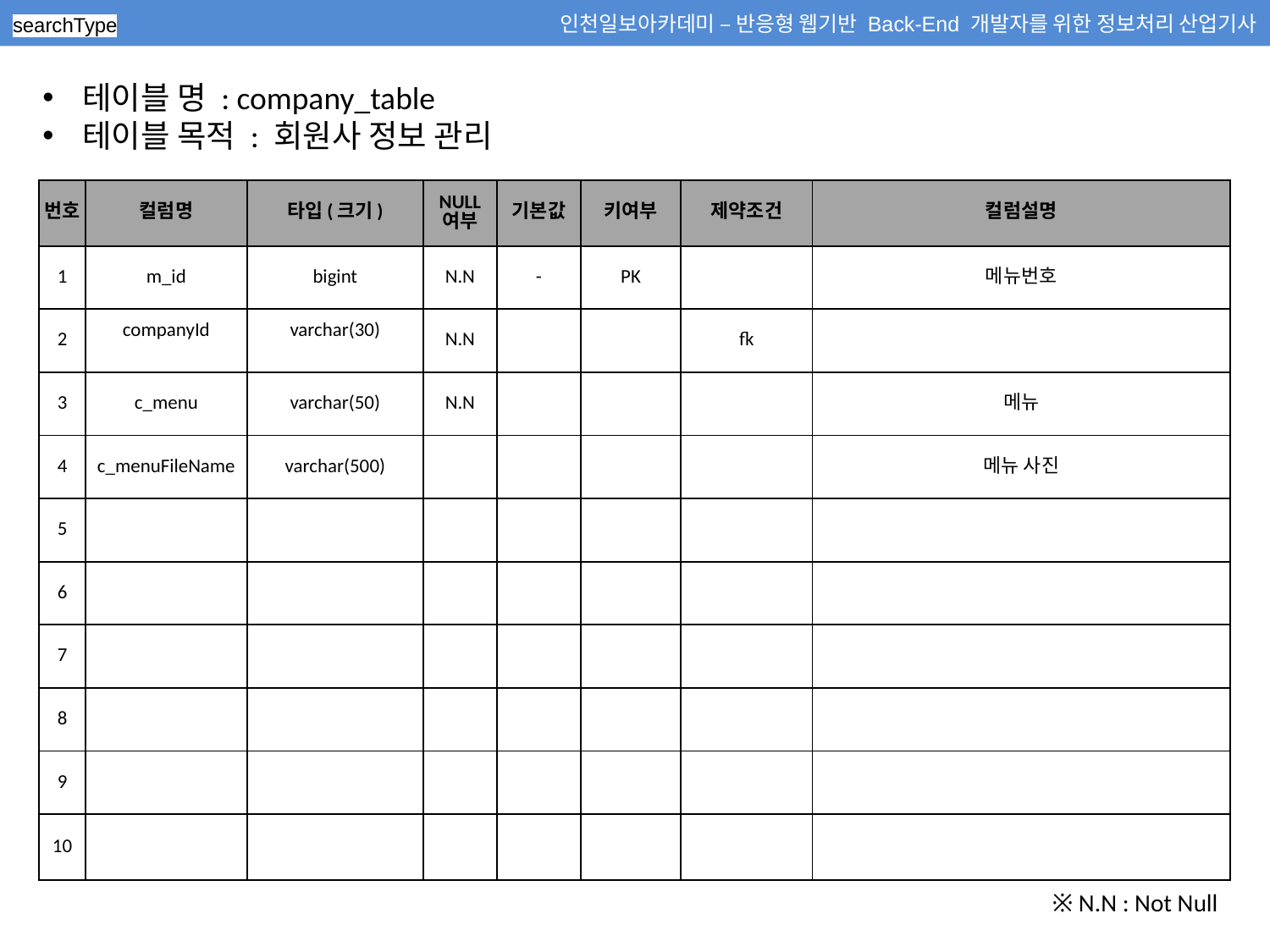

searchType
테이블 명 : company_table
테이블 목적 : 회원사 정보 관리
| 번호 | 컬럼명 | 타입(크기) | NULL 여부 | 기본값 | 키여부 | 제약조건 | 컬럼설명 |
| --- | --- | --- | --- | --- | --- | --- | --- |
| 1 | m\_id | bigint | N.N | - | PK |  | 메뉴번호 |
| 2 | companyId | varchar(30) | N.N |  |  | fk |  |
| 3 | c\_menu | varchar(50) | N.N |  |  |  | 메뉴 |
| 4 | c\_menuFileName | varchar(500) |  |  |  |  | 메뉴 사진 |
| 5 |  |  |  |  |  |  |  |
| 6 |  |  |  |  |  |  |  |
| 7 |  |  |  |  |  |  |  |
| 8 |  |  |  |  |  |  |  |
| 9 |  |  |  |  |  |  |  |
| 10 |  |  |  |  |  |  |  |
※ N.N : Not Null